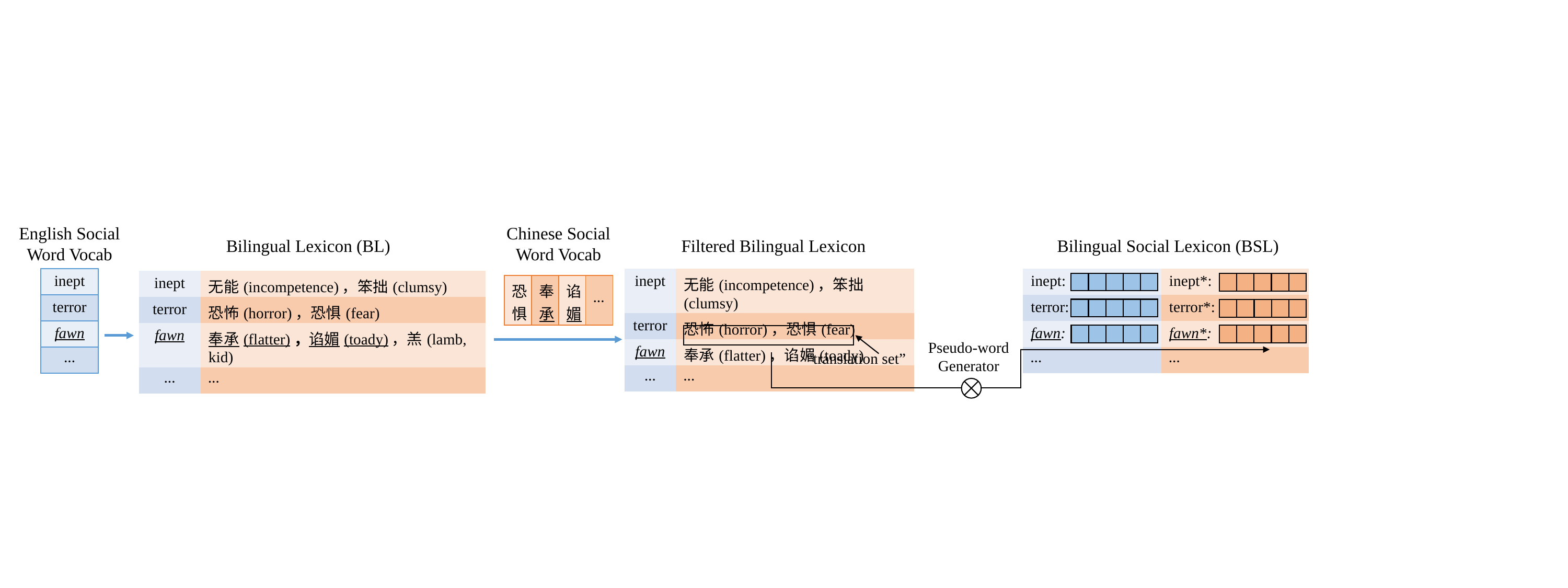

Chinese Social Word Vocab
English Social Word Vocab
Bilingual Lexicon (BL)
Filtered Bilingual Lexicon
Bilingual Social Lexicon (BSL)

| inept |
| --- |
| terror |
| fawn |
| … |
| inept | 无能(incompetence)，笨拙(clumsy) |
| --- | --- |
| terror | 恐怖(horror)，恐惧(fear) |
| fawn | 奉承(flatter)，谄媚(toady) |
| … | … |
| inept: | inept\*: |
| --- | --- |
| terror: | terror\*: |
| fawn: | fawn\*: |
| … | … |
| inept | 无能(incompetence)，笨拙(clumsy) |
| --- | --- |
| terror | 恐怖(horror)，恐惧(fear) |
| fawn | 奉承(flatter)，谄媚(toady)，羔(lamb, kid) |
| … | … |
| 恐惧 | 奉承 | 谄媚 | … |
| --- | --- | --- | --- |

Pseudo-word Generator
“translation set”